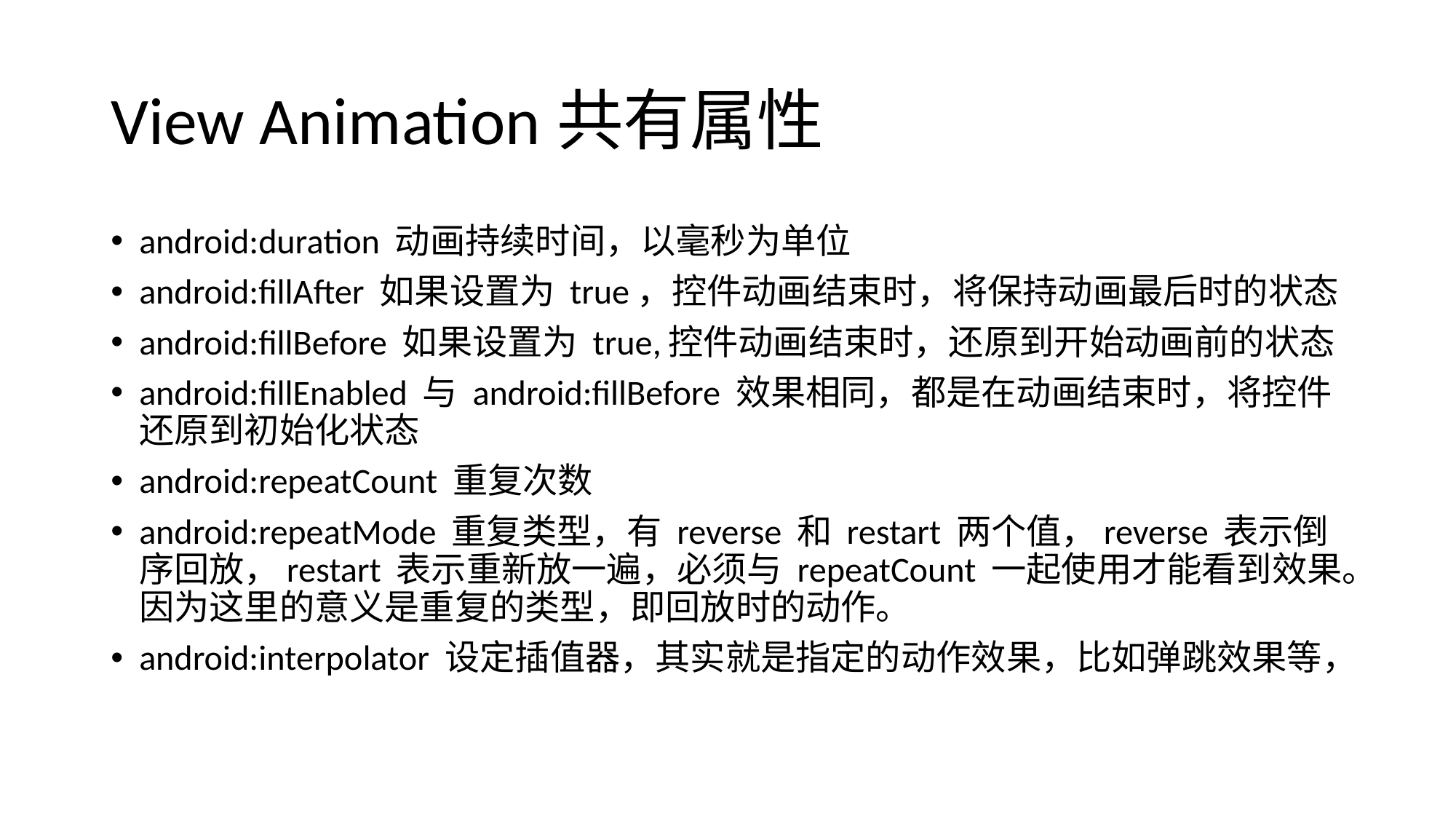

# View Animation共有属性
android:duration 动画持续时间，以毫秒为单位
android:fillAfter 如果设置为 true，控件动画结束时，将保持动画最后时的状态
android:fillBefore 如果设置为 true,控件动画结束时，还原到开始动画前的状态
android:fillEnabled 与 android:fillBefore 效果相同，都是在动画结束时，将控件还原到初始化状态
android:repeatCount 重复次数
android:repeatMode 重复类型，有 reverse 和 restart 两个值，reverse 表示倒序回放，restart 表示重新放一遍，必须与 repeatCount 一起使用才能看到效果。因为这里的意义是重复的类型，即回放时的动作。
android:interpolator 设定插值器，其实就是指定的动作效果，比如弹跳效果等，